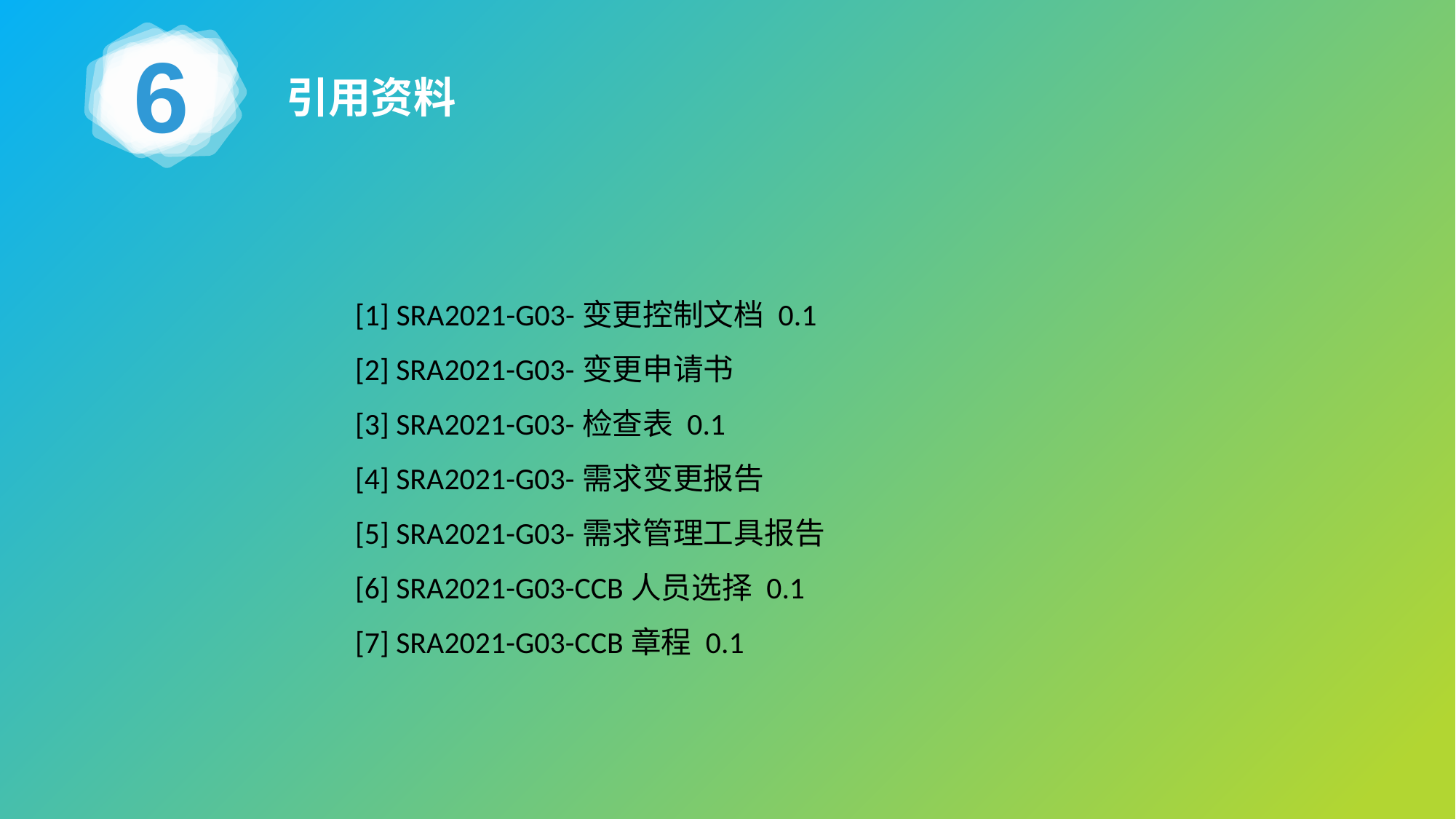

6

引用资料
[1] SRA2021-G03-变更控制文档 0.1
[2] SRA2021-G03-变更申请书
[3] SRA2021-G03-检查表 0.1
[4] SRA2021-G03-需求变更报告
[5] SRA2021-G03-需求管理工具报告
[6] SRA2021-G03-CCB人员选择 0.1
[7] SRA2021-G03-CCB章程 0.1